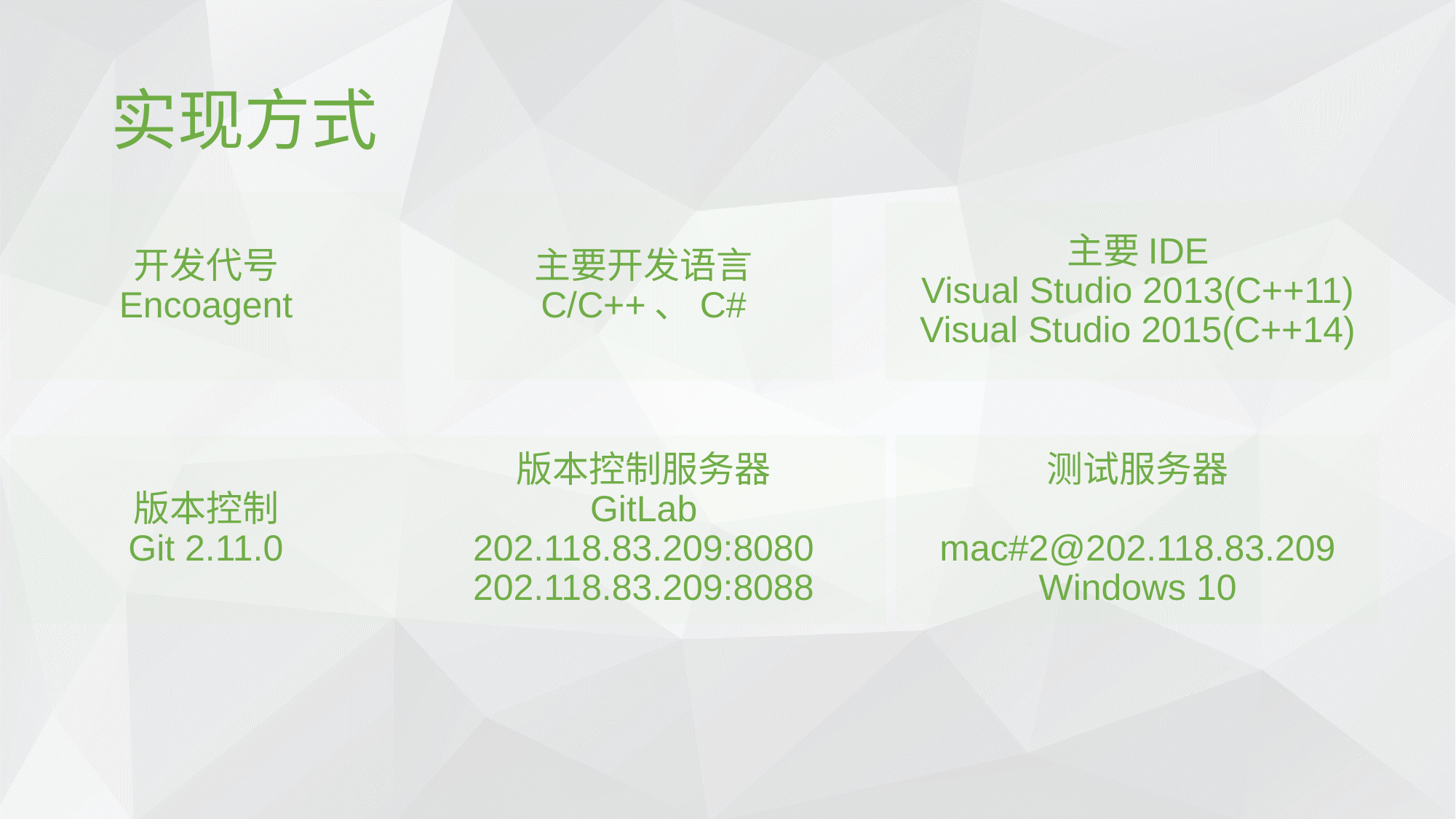

实现方式
# 开发代号 Encoagent
主要开发语言
C/C++、C#
主要IDE
Visual Studio 2013(C++11)
Visual Studio 2015(C++14)
测试服务器

mac#2@202.118.83.209
Windows 10
版本控制
Git 2.11.0
版本控制服务器
GitLab
202.118.83.209:8080
202.118.83.209:8088